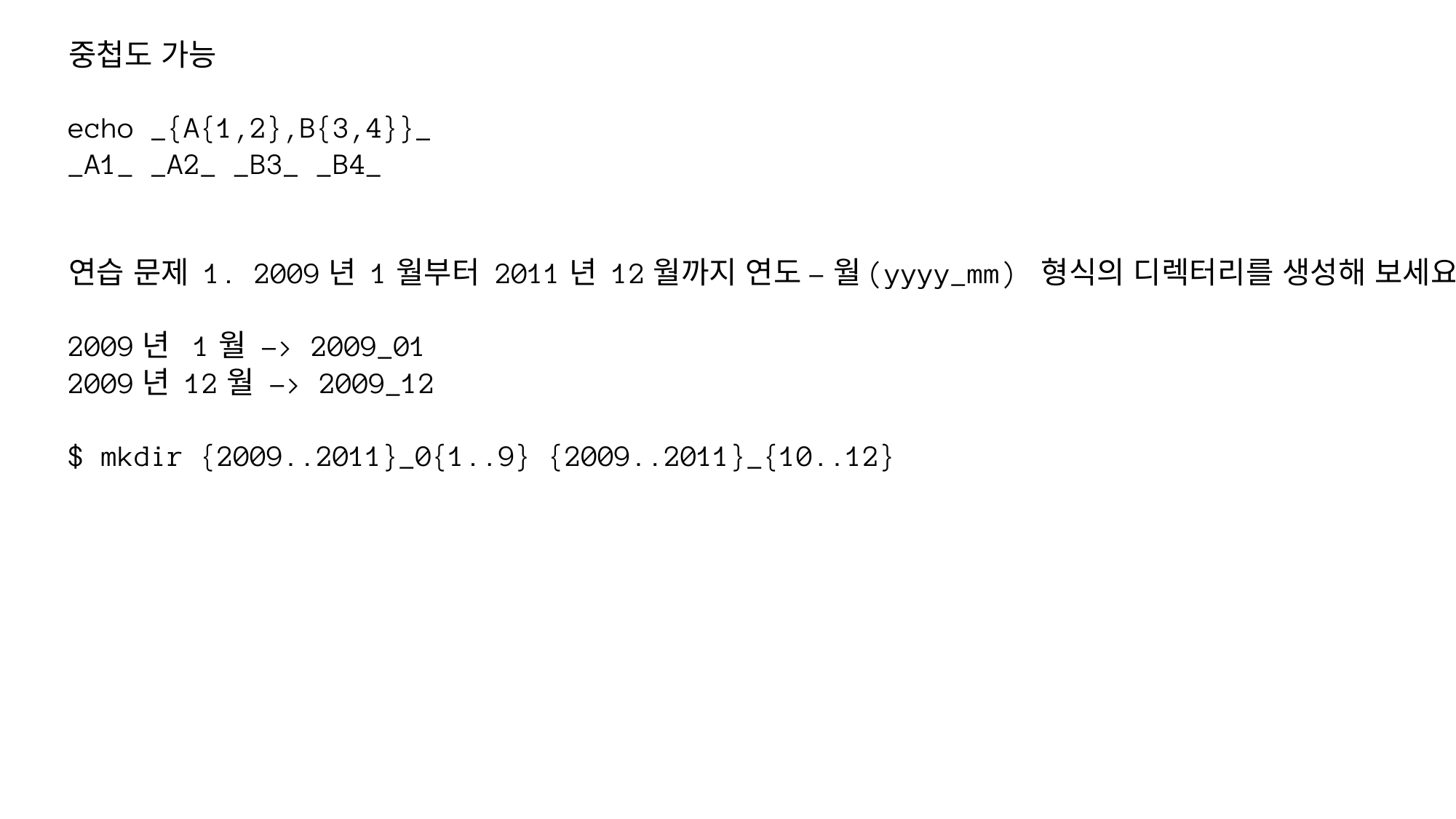

중첩도 가능

echo _{A{1,2},B{3,4}}_
_A1_ _A2_ _B3_ _B4_

연습 문제 1. 2009년 1월부터 2011년 12월까지 연도-월(yyyy_mm) 형식의 디렉터리를 생성해 보세요

2009년  1월 -> 2009_01
2009년 12월 -> 2009_12

$ mkdir {2009..2011}_0{1..9} {2009..2011}_{10..12}